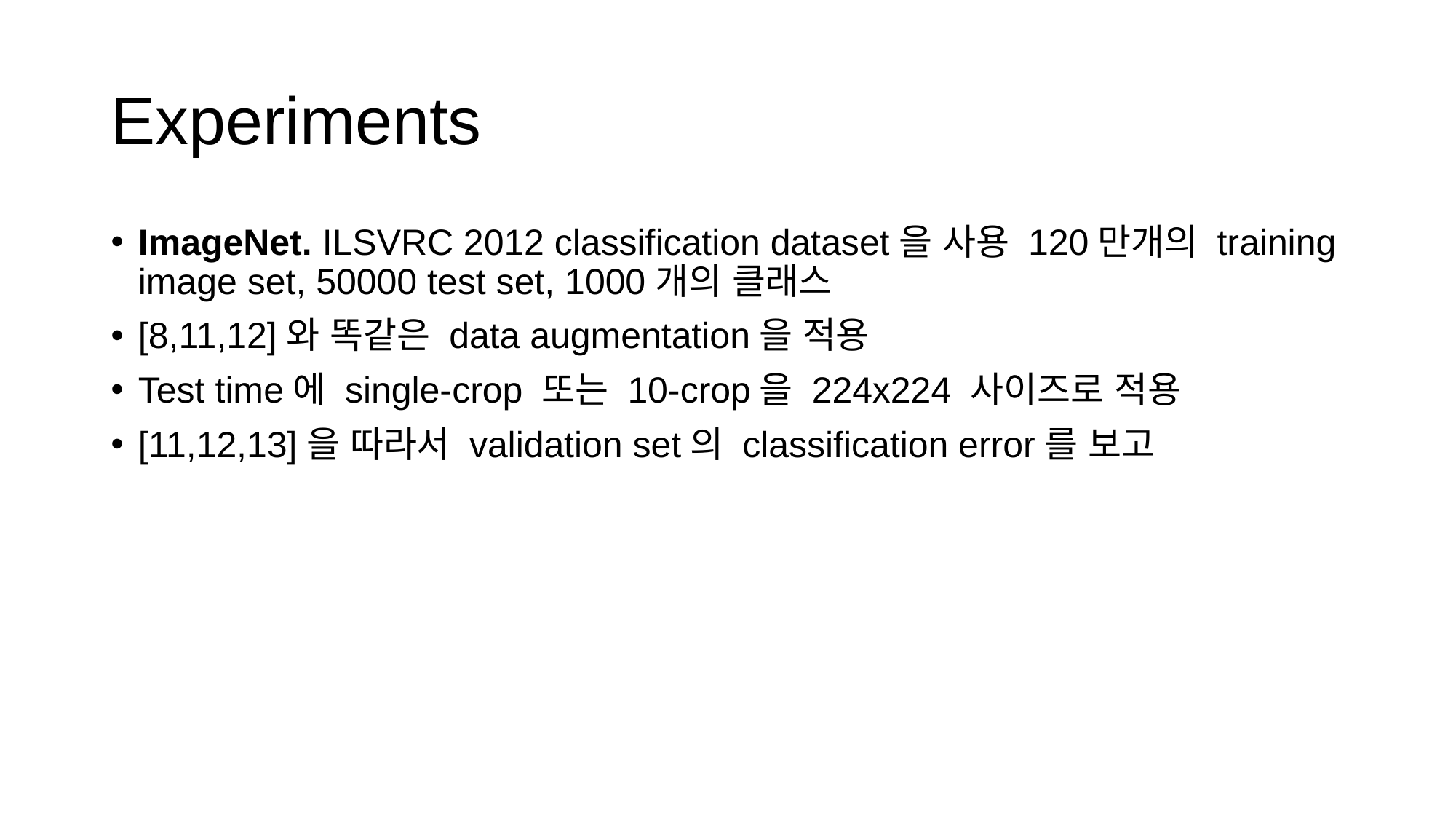

# Experiments
ImageNet. ILSVRC 2012 classification dataset을 사용 120만개의 training image set, 50000 test set, 1000개의 클래스
[8,11,12]와 똑같은 data augmentation을 적용
Test time에 single-crop 또는 10-crop을 224x224 사이즈로 적용
[11,12,13]을 따라서 validation set의 classification error를 보고